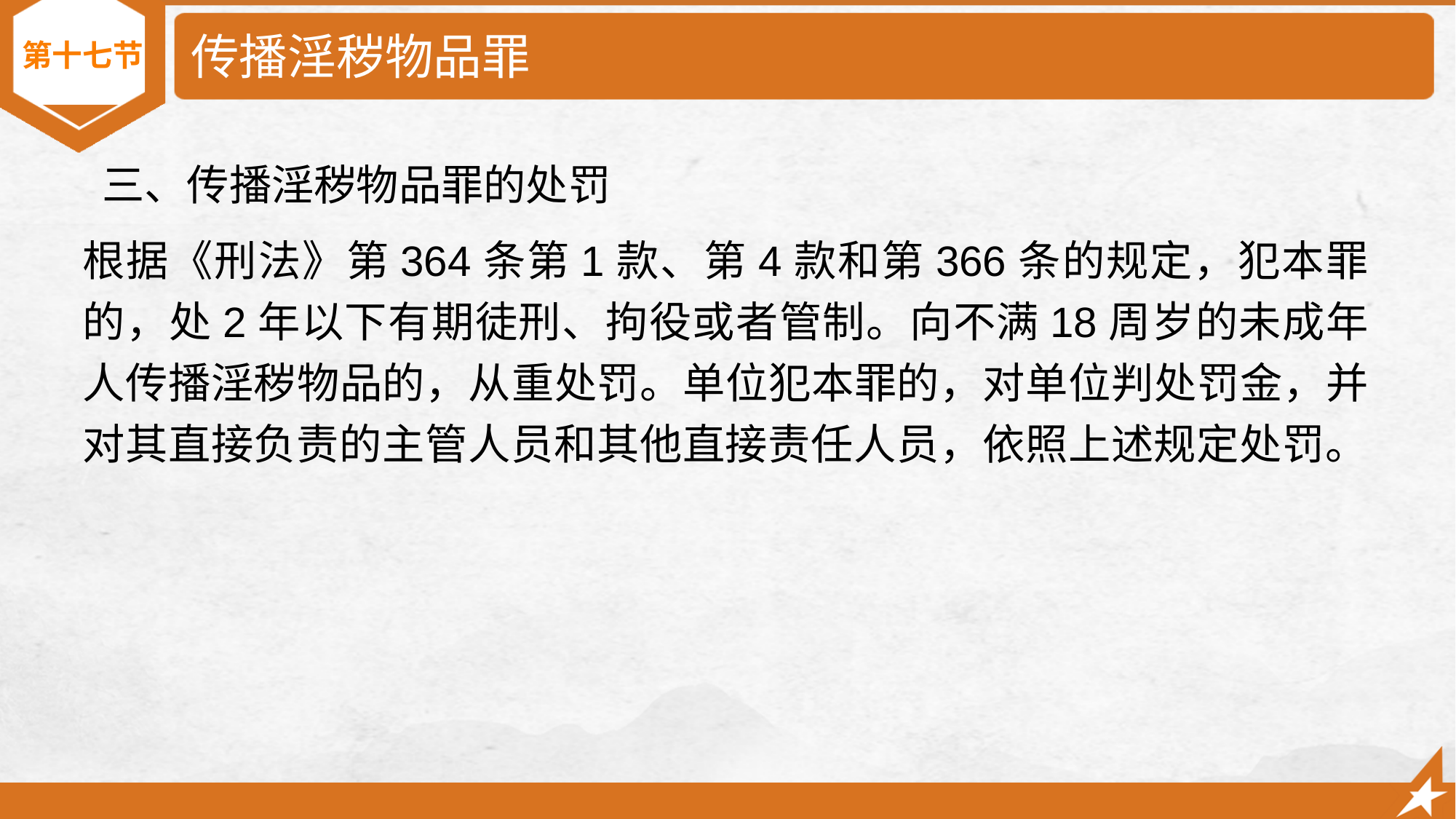

# 传播淫秽物品罪
第十七节
 三、传播淫秽物品罪的处罚
根据《刑法》第364条第1款、第4款和第366条的规定，犯本罪的，处2年以下有期徒刑、拘役或者管制。向不满18周岁的未成年人传播淫秽物品的，从重处罚。单位犯本罪的，对单位判处罚金，并对其直接负责的主管人员和其他直接责任人员，依照上述规定处罚。